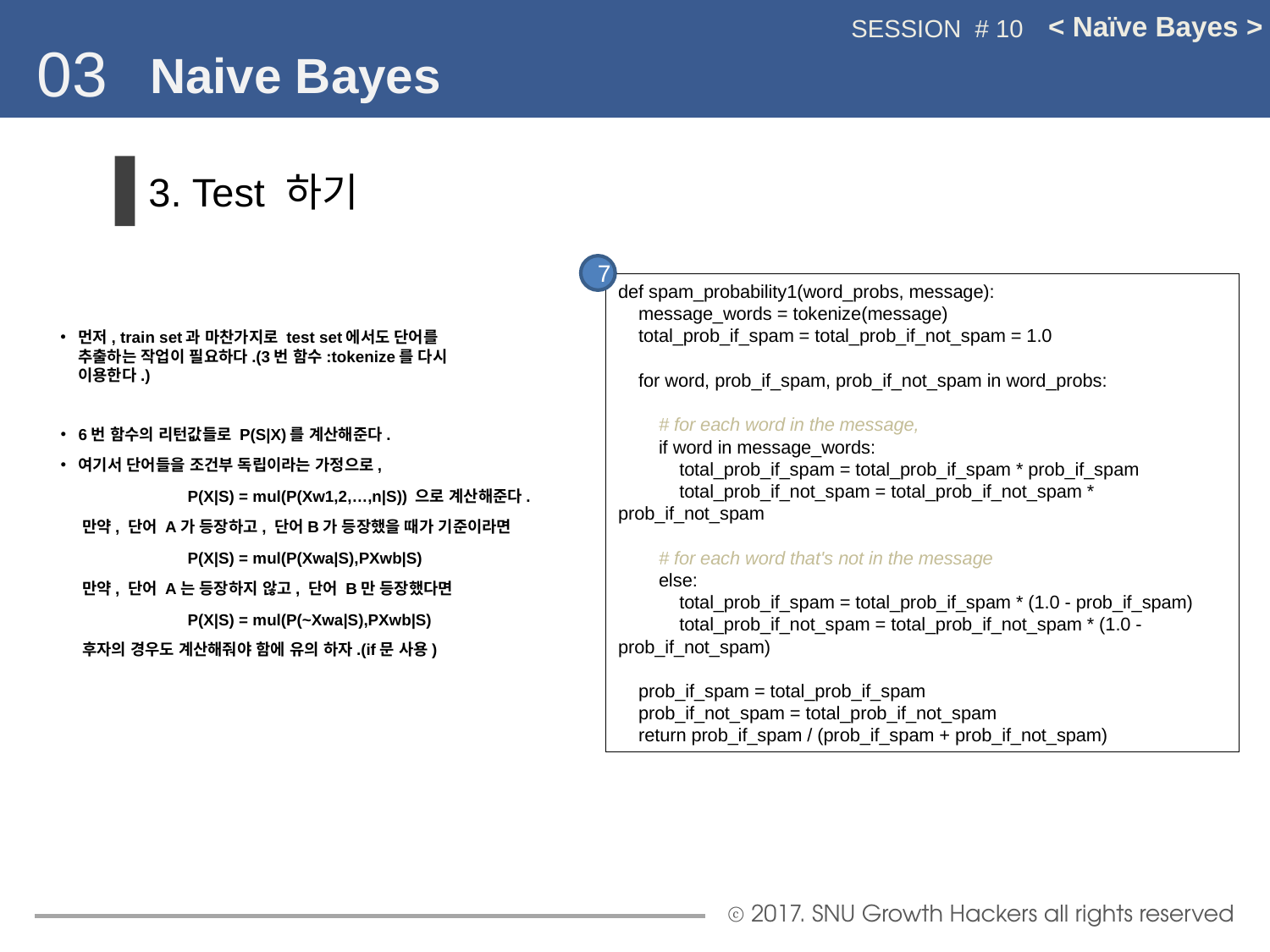

< Naïve Bayes >
SESSION  # 10
03
Naive Bayes
3. Test 하기

7
def spam_probability1(word_probs, message):
    message_words = tokenize(message)
    total_prob_if_spam = total_prob_if_not_spam = 1.0

    for word, prob_if_spam, prob_if_not_spam in word_probs:

        # for each word in the message,
        if word in message_words:
            total_prob_if_spam = total_prob_if_spam * prob_if_spam
            total_prob_if_not_spam = total_prob_if_not_spam * prob_if_not_spam

        # for each word that's not in the message
        else:
            total_prob_if_spam = total_prob_if_spam * (1.0 - prob_if_spam)
            total_prob_if_not_spam = total_prob_if_not_spam * (1.0 - prob_if_not_spam)

    prob_if_spam = total_prob_if_spam
    prob_if_not_spam = total_prob_if_not_spam
    return prob_if_spam / (prob_if_spam + prob_if_not_spam)
먼저, train set과 마찬가지로 test set에서도 단어를 추출하는 작업이 필요하다.(3번 함수:tokenize를 다시 이용한다.)
6번 함수의 리턴값들로 P(S|X)를 계산해준다.
여기서 단어들을 조건부 독립이라는 가정으로,
	P(X|S) = mul(P(Xw1,2,…,n|S)) 으로 계산해준다.
    만약, 단어 A가 등장하고, 단어B가 등장했을 때가 기준이라면
	P(X|S) = mul(P(Xwa|S),PXwb|S)
    만약, 단어 A는 등장하지 않고, 단어 B만 등장했다면
	P(X|S) = mul(P(~Xwa|S),PXwb|S)
    후자의 경우도 계산해줘야 함에 유의 하자.(if문 사용)
ⓒ 2017. SNU Growth Hackers all rights reserved